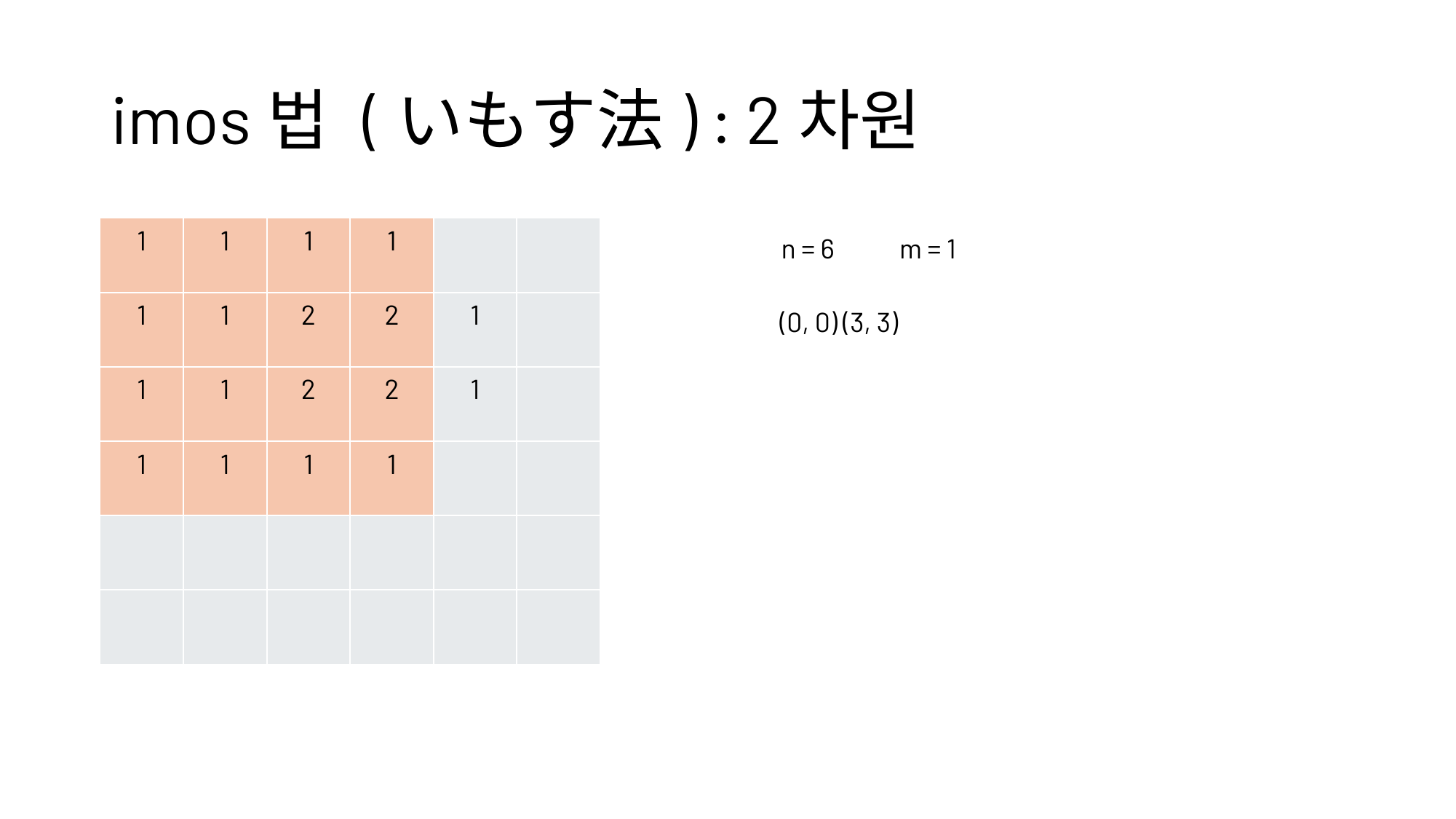

# imos법 (いもす法) : 2차원
| 1 | 1 | 1 | 1 |  |  |
| --- | --- | --- | --- | --- | --- |
| 1 | 1 | 2 | 2 | 1 |  |
| 1 | 1 | 2 | 2 | 1 |  |
| 1 | 1 | 1 | 1 |  |  |
|  |  |  |  |  |  |
|  |  |  |  |  |  |
n = 6
m = 1
(0, 0) (3, 3)